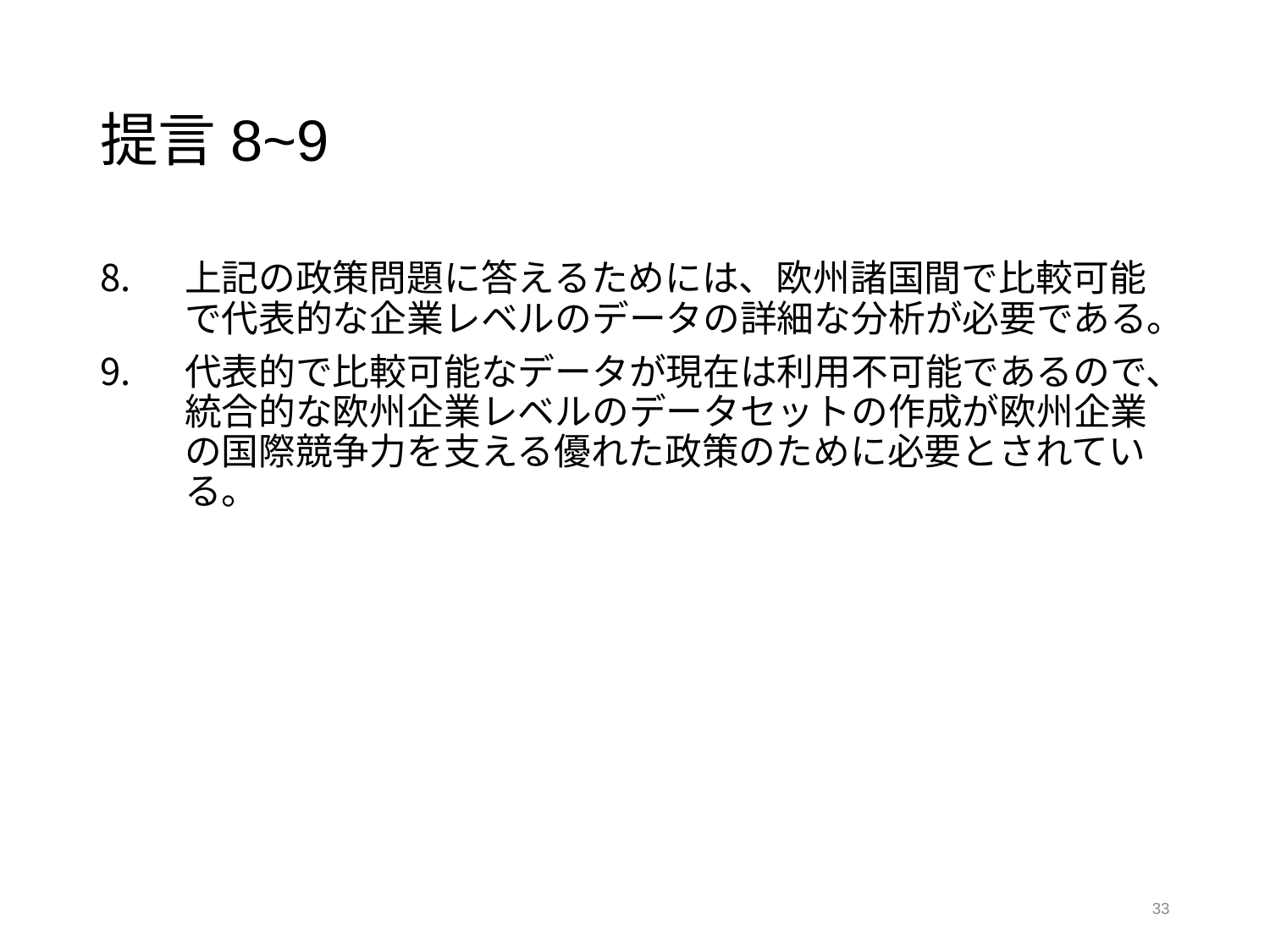

# 提言8~9
上記の政策問題に答えるためには、欧州諸国間で比較可能で代表的な企業レベルのデータの詳細な分析が必要である。
代表的で比較可能なデータが現在は利用不可能であるので、統合的な欧州企業レベルのデータセットの作成が欧州企業の国際競争力を支える優れた政策のために必要とされている。
33